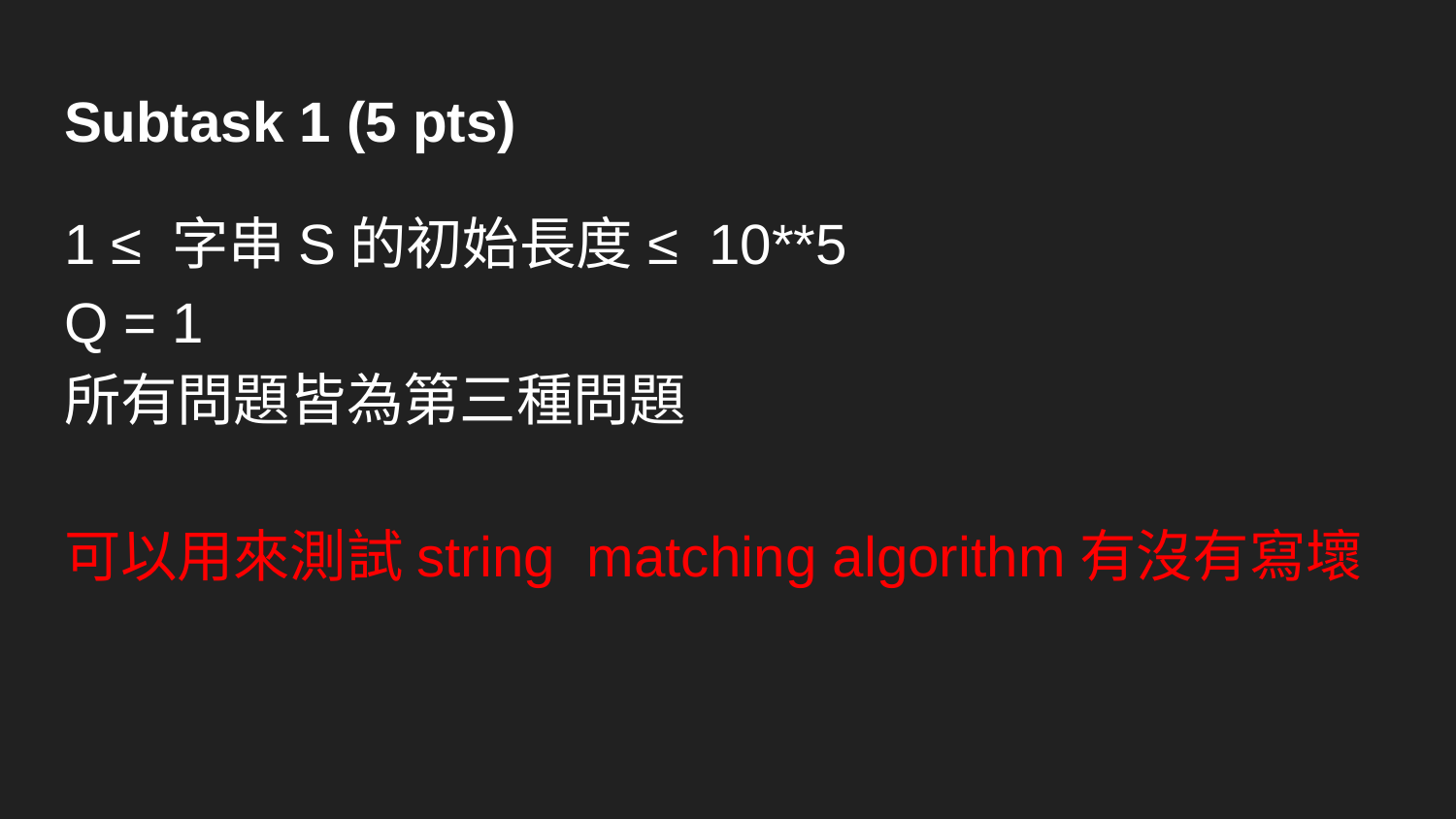

# Subtask 1 (5 pts)
1 ≤ 字串S的初始長度 ≤ 10**5
Q = 1
所有問題皆為第三種問題

可以用來測試string  matching algorithm有沒有寫壞